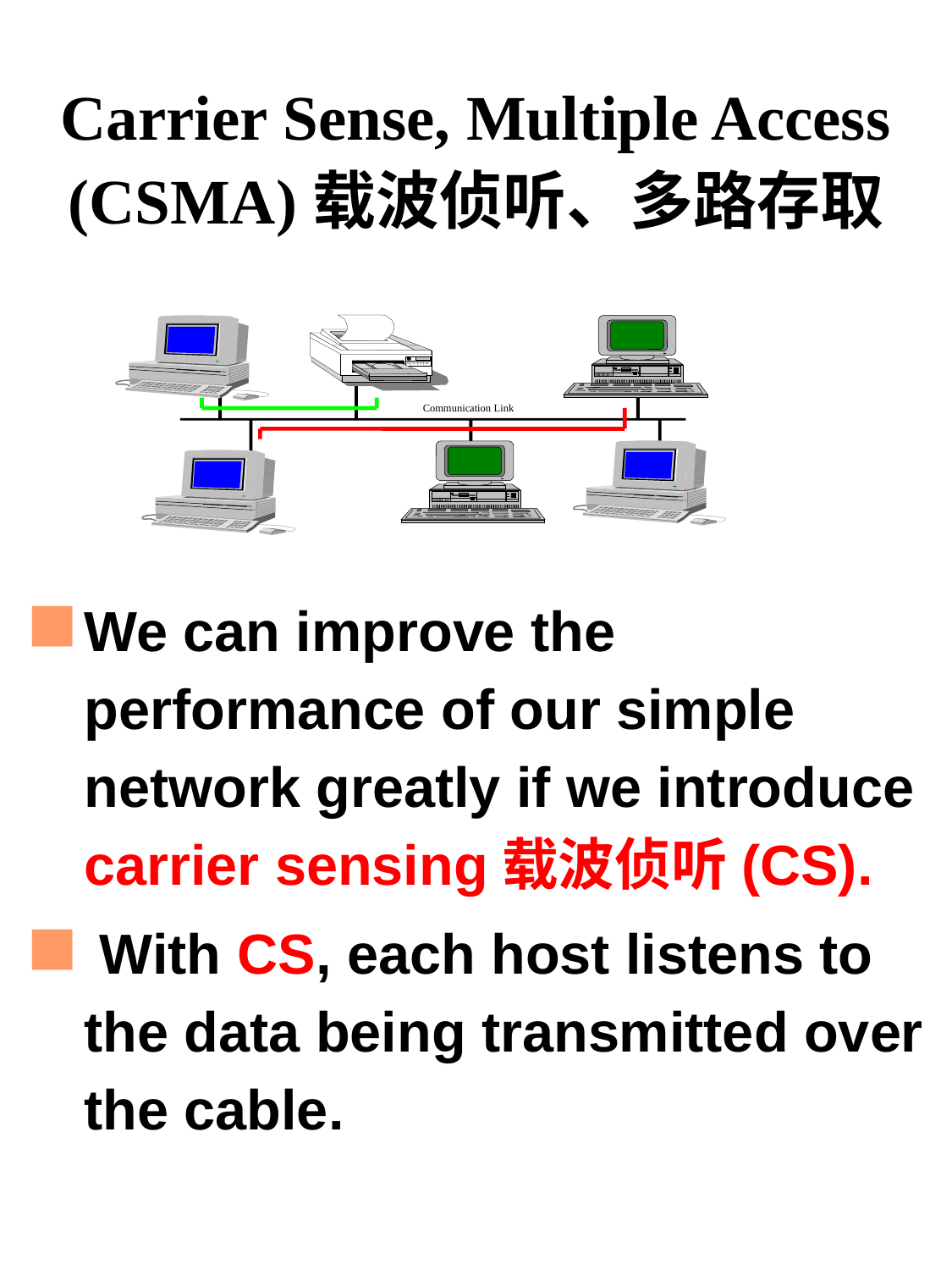

Carrier Sense, Multiple Access (CSMA)载波侦听、多路存取

Communication Link

We can improve the performance of our simple network greatly if we introduce carrier sensing载波侦听(CS).
 With CS, each host listens to the data being transmitted over the cable.